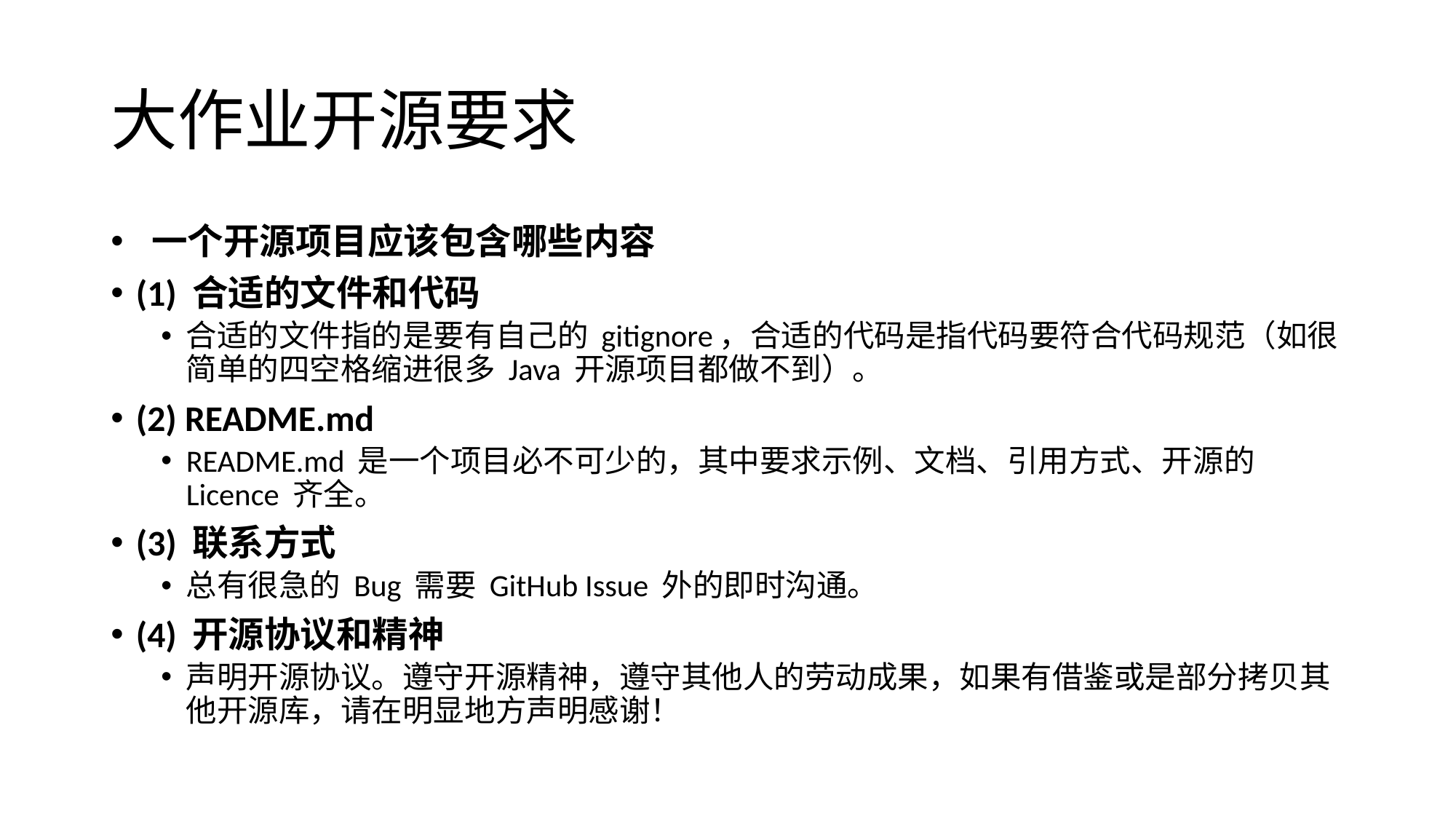

# 大作业开源要求
 一个开源项目应该包含哪些内容
(1) 合适的文件和代码
合适的文件指的是要有自己的 gitignore，合适的代码是指代码要符合代码规范（如很简单的四空格缩进很多 Java 开源项目都做不到）。
(2) README.md
README.md 是一个项目必不可少的，其中要求示例、文档、引用方式、开源的 Licence 齐全。
(3) 联系方式
总有很急的 Bug 需要 GitHub Issue 外的即时沟通。
(4) 开源协议和精神
声明开源协议。遵守开源精神，遵守其他人的劳动成果，如果有借鉴或是部分拷贝其他开源库，请在明显地方声明感谢！